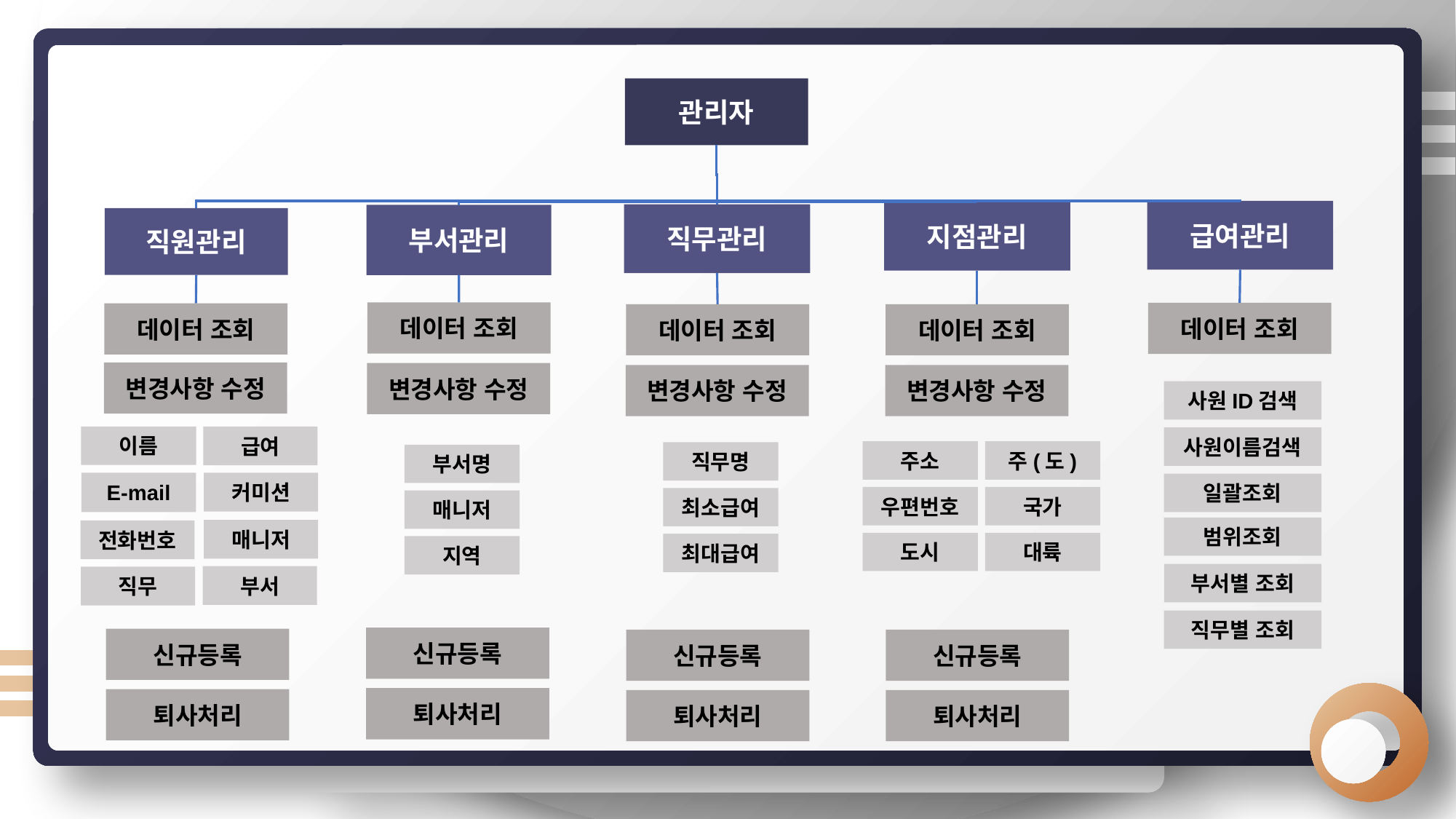

관리자
급여관리
지점관리
직무관리
부서관리
직원관리
데이터 조회
데이터 조회
데이터 조회
데이터 조회
데이터 조회
변경사항 수정
변경사항 수정
변경사항 수정
변경사항 수정
사원ID검색
급여
이름
사원이름검색
주(도)
주소
직무명
부서명
커미션
E-mail
일괄조회
국가
우편번호
최소급여
매니저
범위조회
매니저
전화번호
대륙
도시
최대급여
지역
부서별 조회
부서
직무
직무별 조회
신규등록
신규등록
신규등록
신규등록
퇴사처리
퇴사처리
퇴사처리
퇴사처리